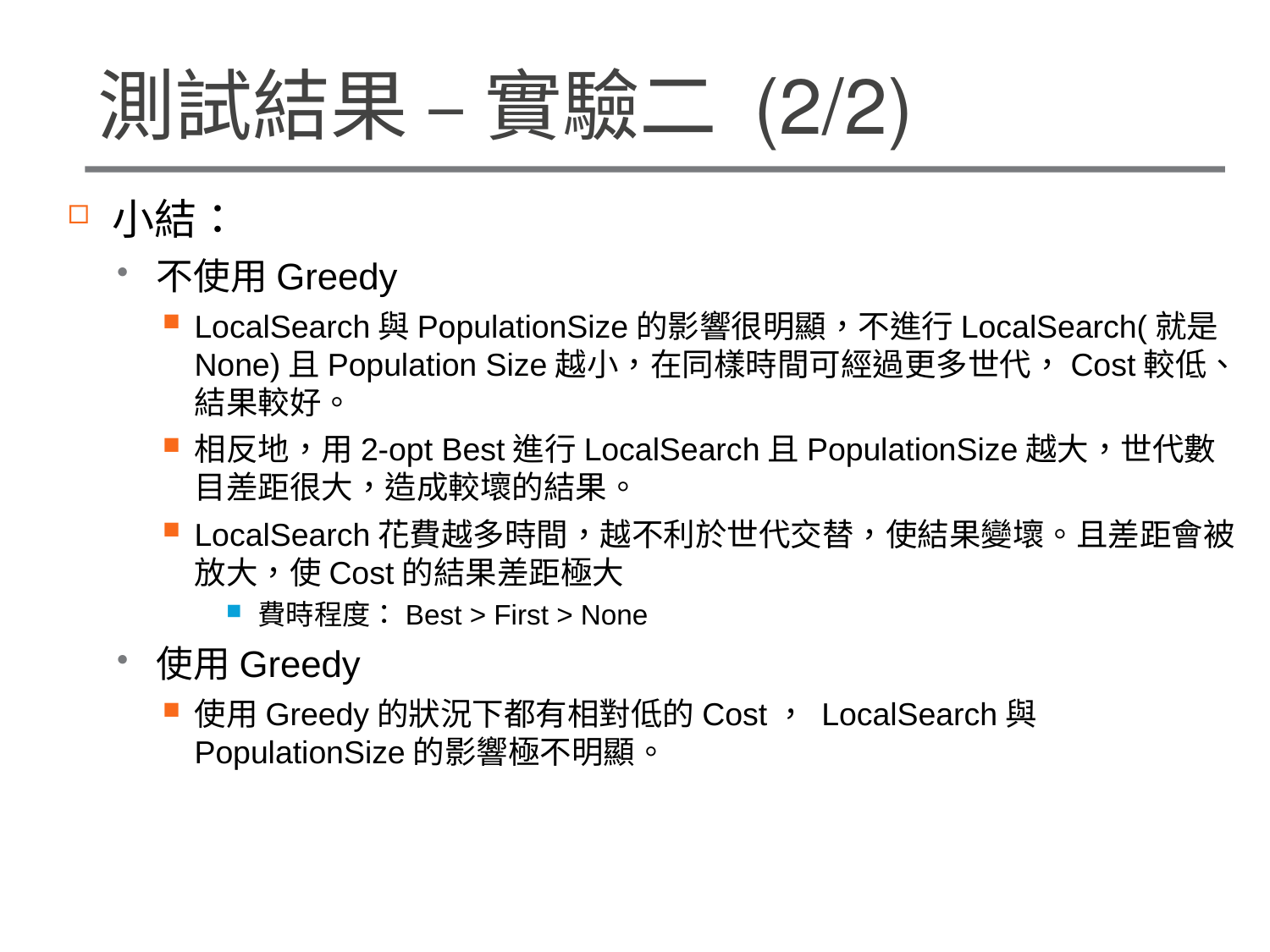

# 測試結果 – 實驗二 (2/2)
小結：
不使用Greedy
LocalSearch與PopulationSize的影響很明顯，不進行LocalSearch(就是None)且Population Size越小，在同樣時間可經過更多世代，Cost較低、結果較好。
相反地，用2-opt Best進行LocalSearch且PopulationSize越大，世代數目差距很大，造成較壞的結果。
LocalSearch花費越多時間，越不利於世代交替，使結果變壞。且差距會被放大，使Cost的結果差距極大
費時程度：Best > First > None
使用Greedy
使用Greedy的狀況下都有相對低的Cost， LocalSearch與PopulationSize的影響極不明顯。